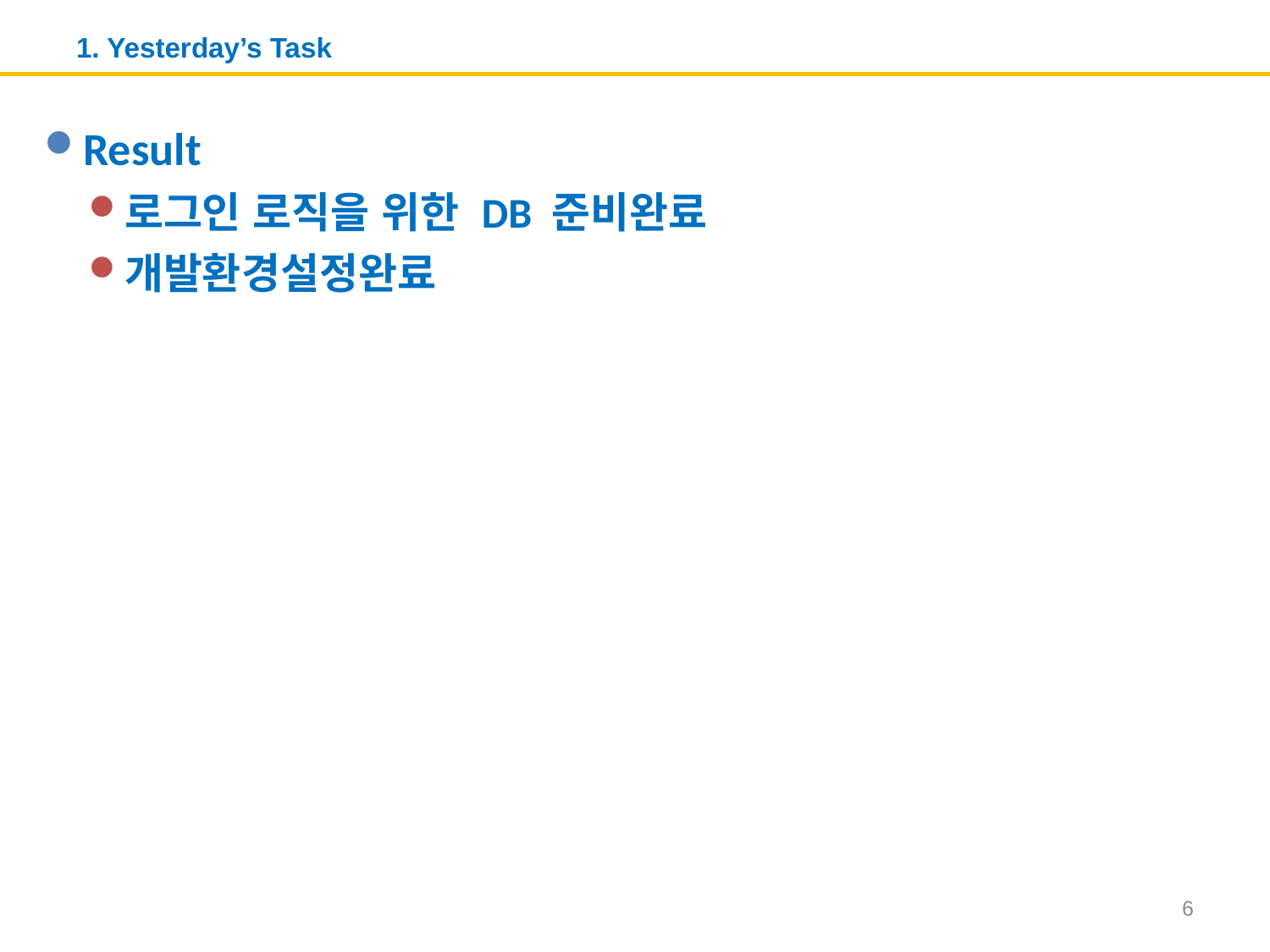

# 1. Yesterday’s Task
Result
로그인 로직을 위한 DB 준비완료
개발환경설정완료
6